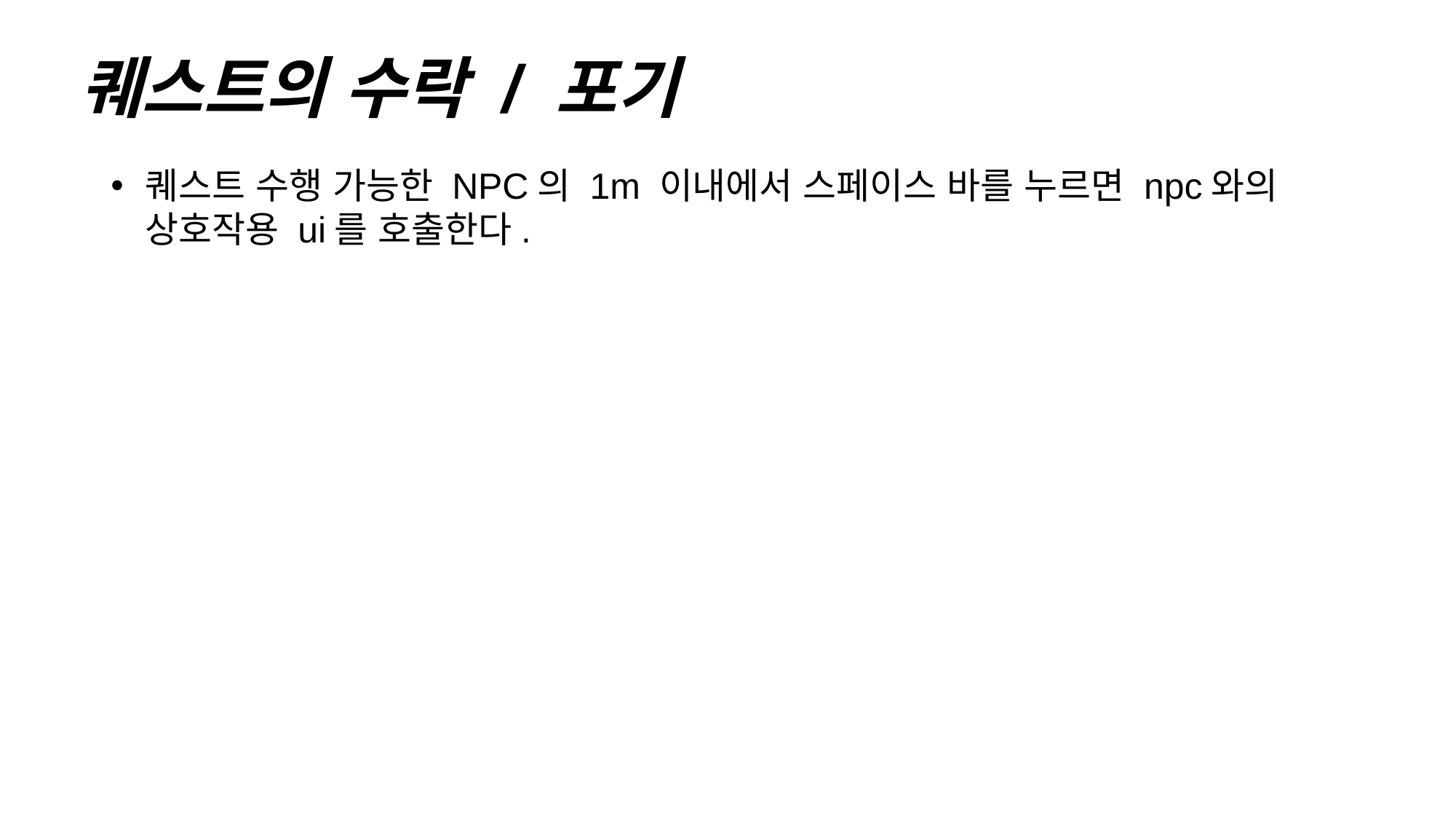

퀘스트의 수락 / 포기
퀘스트 수행 가능한 NPC의 1m 이내에서 스페이스 바를 누르면 npc와의 상호작용 ui를 호출한다.